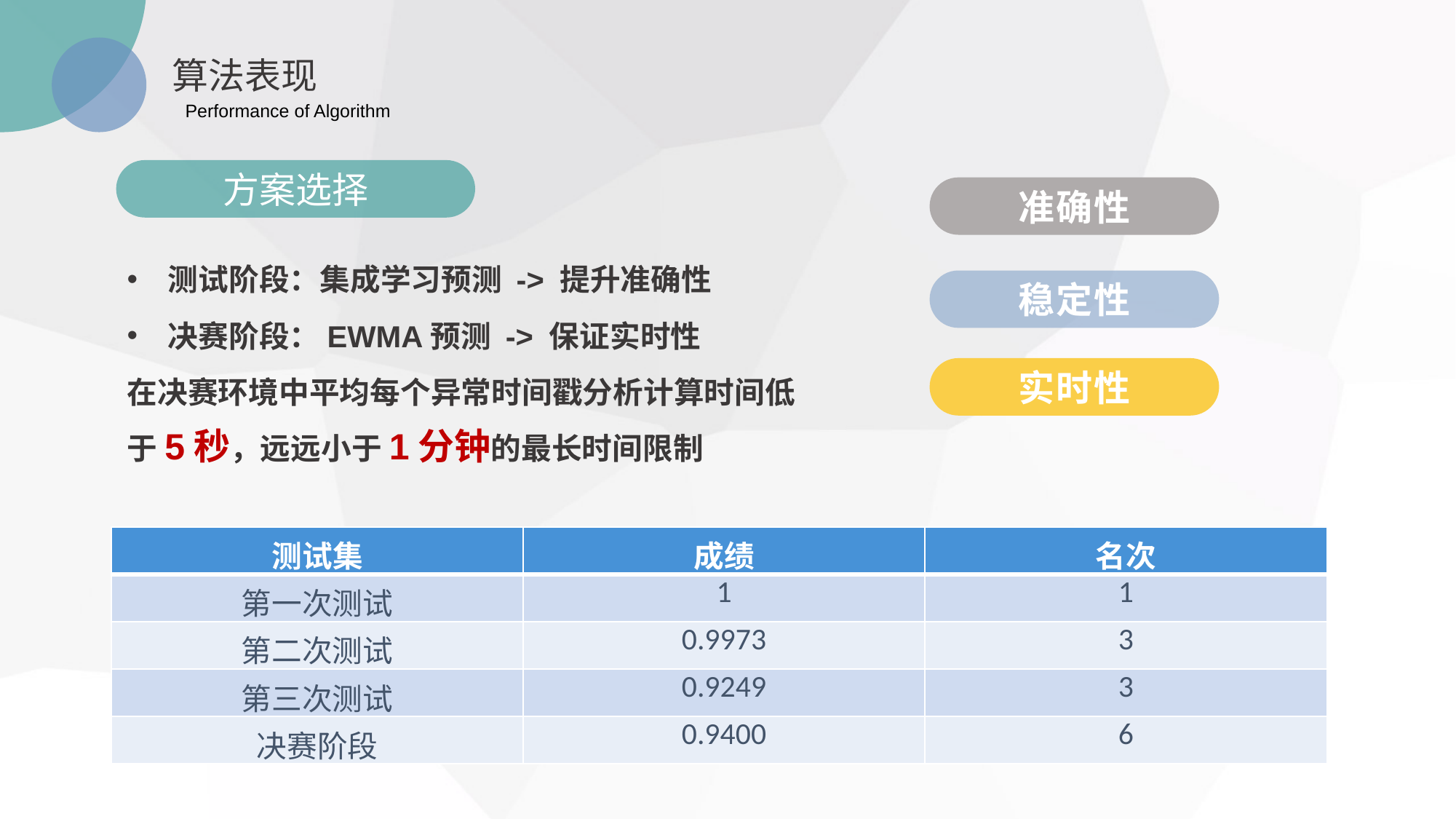

准确性
稳定性
实时性
（画几个圈标注一下这三个特点）

算法表现
 Performance of Algorithm
方案选择
测试阶段：集成学习预测 -> 提升准确性
决赛阶段：EWMA预测 -> 保证实时性
在决赛环境中平均每个异常时间戳分析计算时间低于5秒，远远小于1分钟的最长时间限制
准确性
稳定性
实时性
| 测试集 | 成绩 | 名次 |
| --- | --- | --- |
| 第一次测试 | 1 | 1 |
| 第二次测试 | 0.9973 | 3 |
| 第三次测试 | 0.9249 | 3 |
| 决赛阶段 | 0.9400 | 6 |